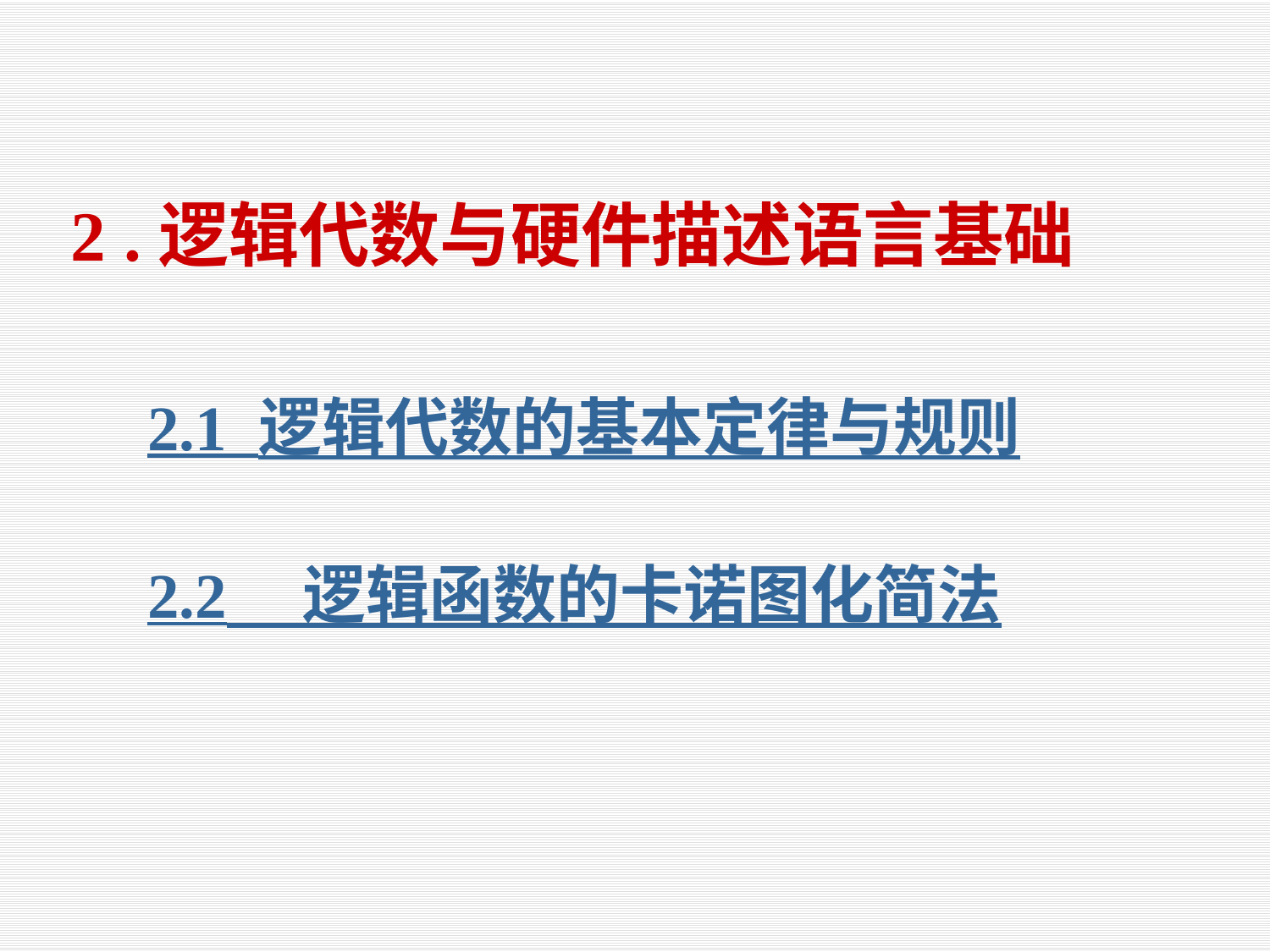

2 .逻辑代数与硬件描述语言基础
2.1  逻辑代数的基本定律与规则

2.2  逻辑函数的卡诺图化简法